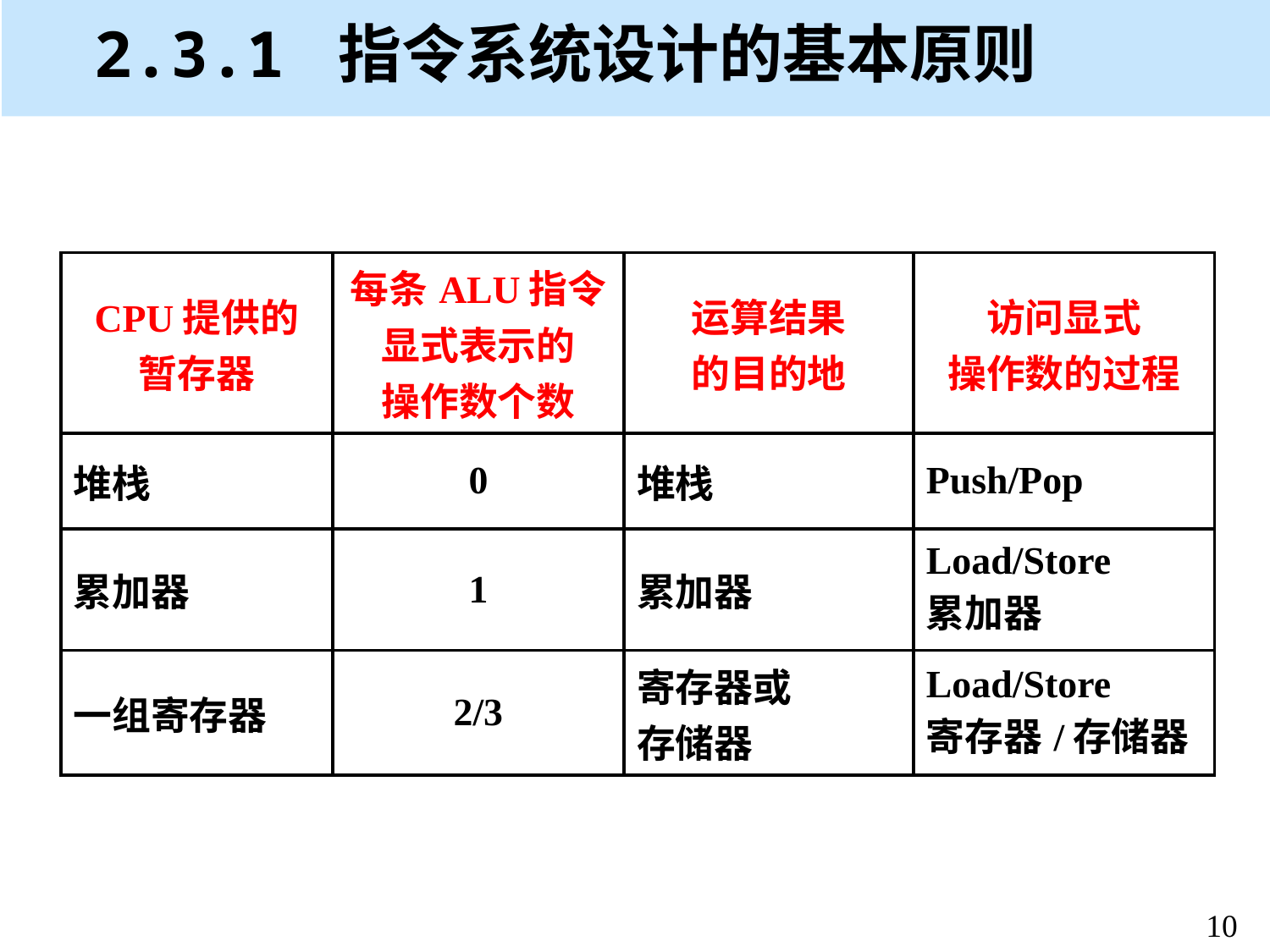

# 2.3.1 指令系统设计的基本原则
| CPU提供的 暂存器 | 每条ALU指令 显式表示的 操作数个数 | 运算结果 的目的地 | 访问显式 操作数的过程 |
| --- | --- | --- | --- |
| 堆栈 | 0 | 堆栈 | Push/Pop |
| 累加器 | 1 | 累加器 | Load/Store 累加器 |
| 一组寄存器 | 2/3 | 寄存器或 存储器 | Load/Store 寄存器/存储器 |